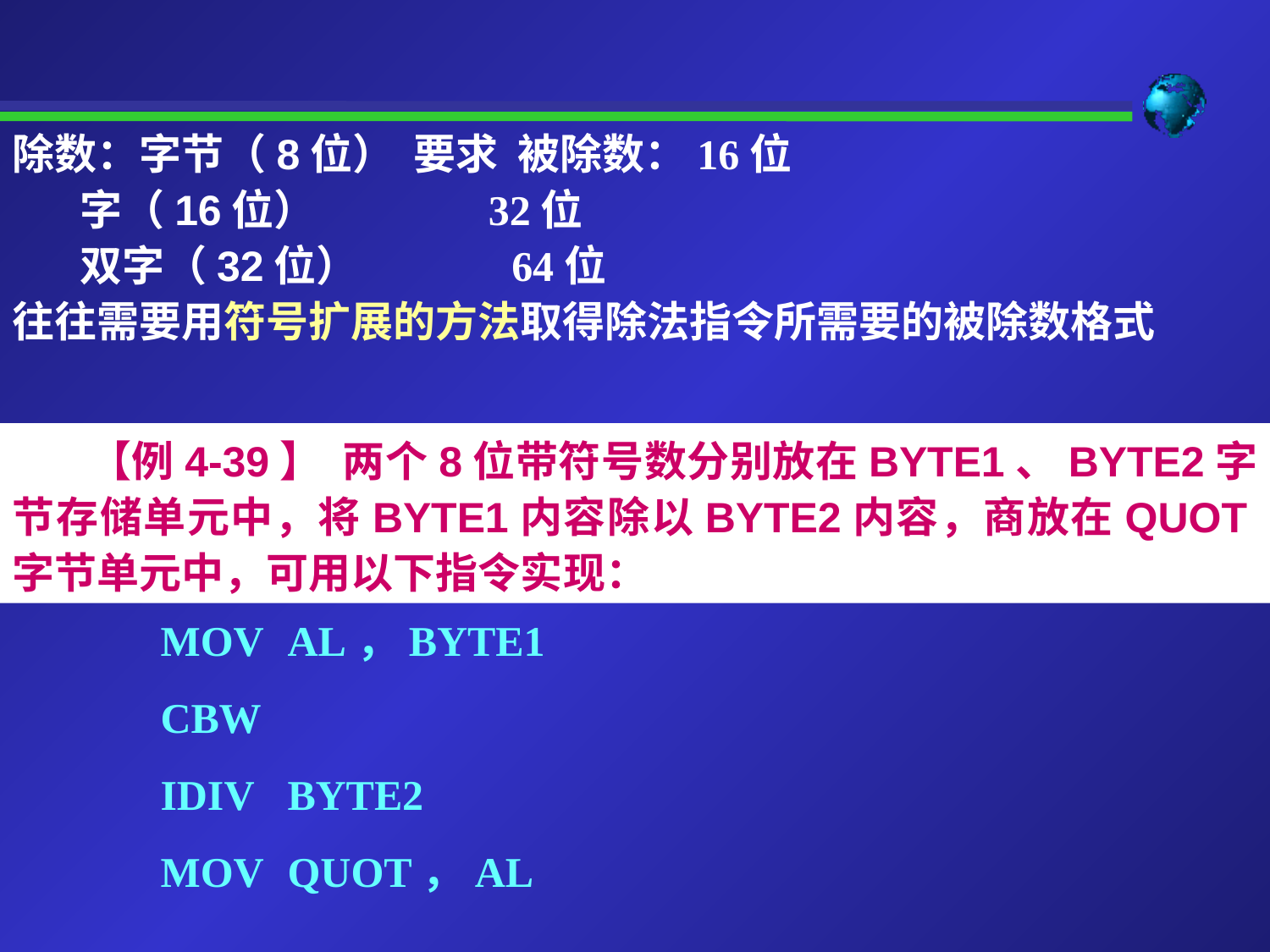

除数：字节（8位）  要求  被除数：16位
      字（16位）                 32位
      双字（32位）               64位
往往需要用符号扩展的方法取得除法指令所需要的被除数格式
【例4-39】  两个8位带符号数分别放在BYTE1、BYTE2字节存储单元中，将BYTE1内容除以BYTE2内容，商放在QUOT字节单元中，可用以下指令实现：
MOV	AL，BYTE1
CBW
IDIV	BYTE2
MOV	QUOT，AL
50